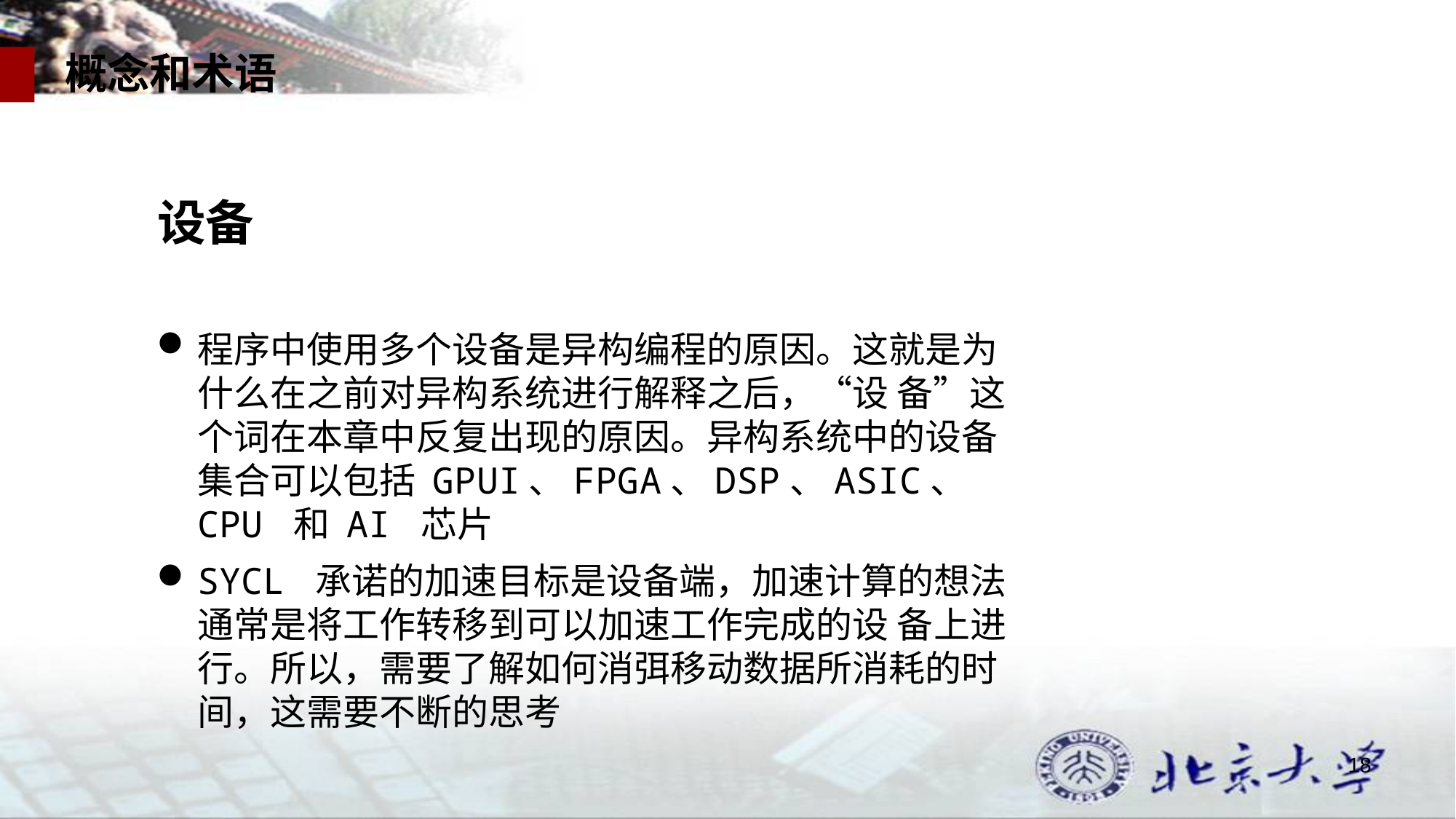

概念和术语

设备
程序中使用多个设备是异构编程的原因。这就是为什么在之前对异构系统进行解释之后，“设 备”这个词在本章中反复出现的原因。异构系统中的设备集合可以包括 GPUI、FPGA、DSP、ASIC、 CPU 和 AI 芯片
SYCL 承诺的加速目标是设备端，加速计算的想法通常是将工作转移到可以加速工作完成的设 备上进行。所以，需要了解如何消弭移动数据所消耗的时间，这需要不断的思考
18